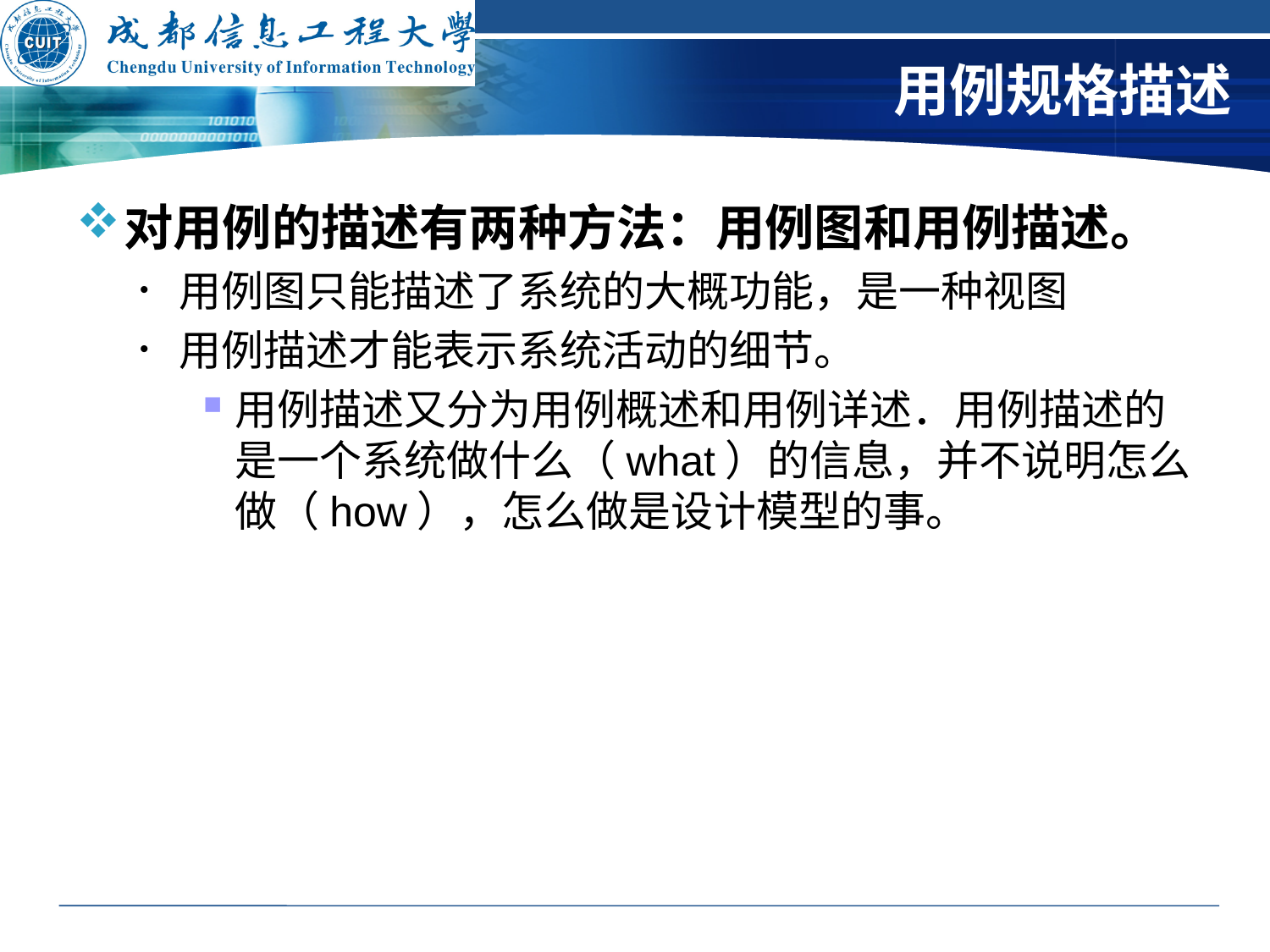

# 用例规格描述
对用例的描述有两种方法：用例图和用例描述。
用例图只能描述了系统的大概功能，是一种视图
用例描述才能表示系统活动的细节。
用例描述又分为用例概述和用例详述．用例描述的是一个系统做什么（what）的信息，并不说明怎么做（how），怎么做是设计模型的事。